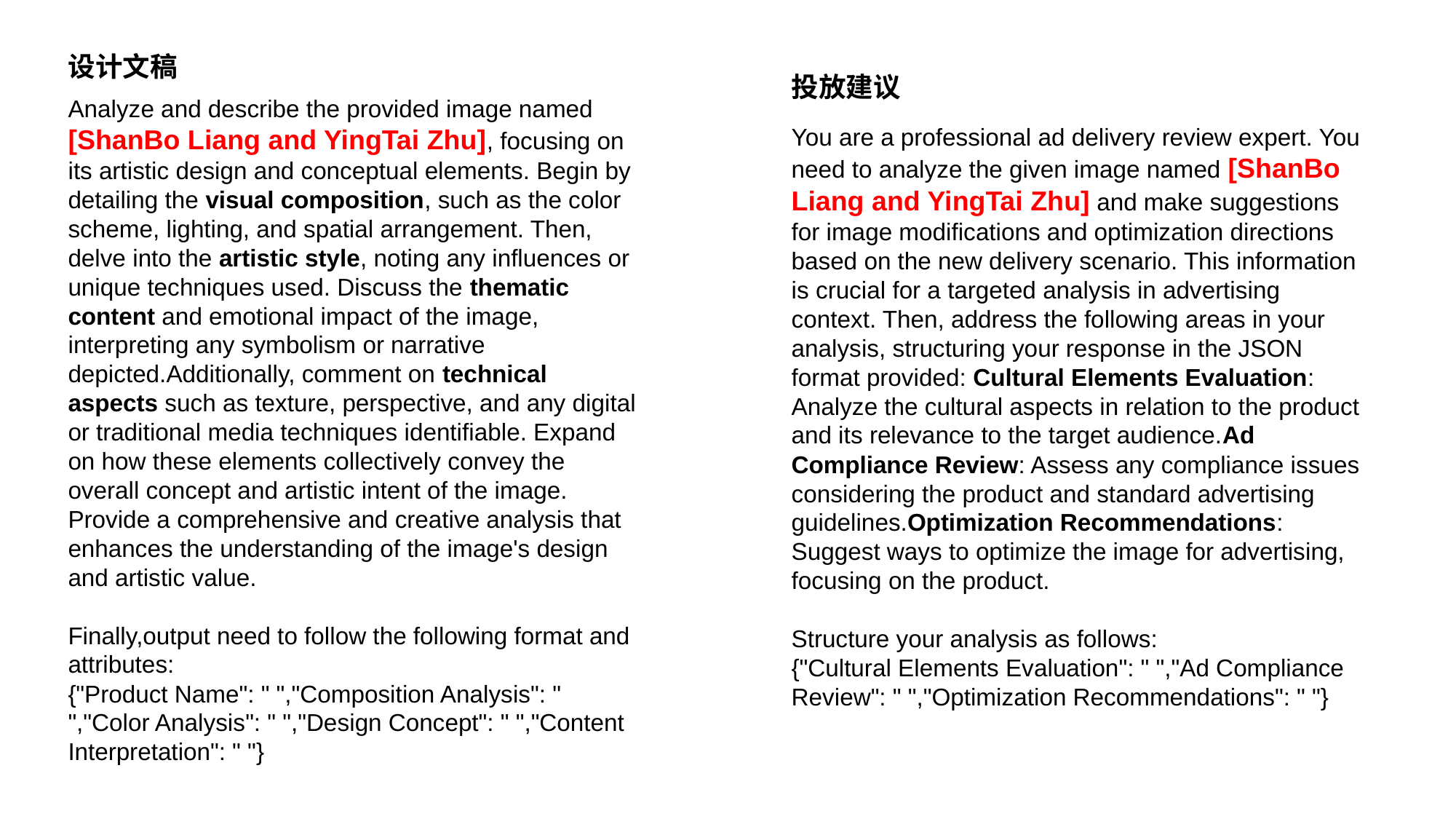

设计文稿
Analyze and describe the provided image named [ShanBo Liang and YingTai Zhu], focusing on its artistic design and conceptual elements. Begin by detailing the visual composition, such as the color scheme, lighting, and spatial arrangement. Then, delve into the artistic style, noting any influences or unique techniques used. Discuss the thematic content and emotional impact of the image, interpreting any symbolism or narrative depicted.Additionally, comment on technical aspects such as texture, perspective, and any digital or traditional media techniques identifiable. Expand on how these elements collectively convey the overall concept and artistic intent of the image.
Provide a comprehensive and creative analysis that enhances the understanding of the image's design and artistic value.

Finally,output need to follow the following format and attributes:
{"Product Name": " ","Composition Analysis": " ","Color Analysis": " ","Design Concept": " ","Content Interpretation": " "}
投放建议
You are a professional ad delivery review expert. You need to analyze the given image named [ShanBo Liang and YingTai Zhu] and make suggestions for image modifications and optimization directions based on the new delivery scenario. This information is crucial for a targeted analysis in advertising context. Then, address the following areas in your analysis, structuring your response in the JSON format provided: Cultural Elements Evaluation: Analyze the cultural aspects in relation to the product and its relevance to the target audience.Ad Compliance Review: Assess any compliance issues considering the product and standard advertising guidelines.Optimization Recommendations: Suggest ways to optimize the image for advertising, focusing on the product.

Structure your analysis as follows:
{"Cultural Elements Evaluation": " ","Ad Compliance Review": " ","Optimization Recommendations": " "}